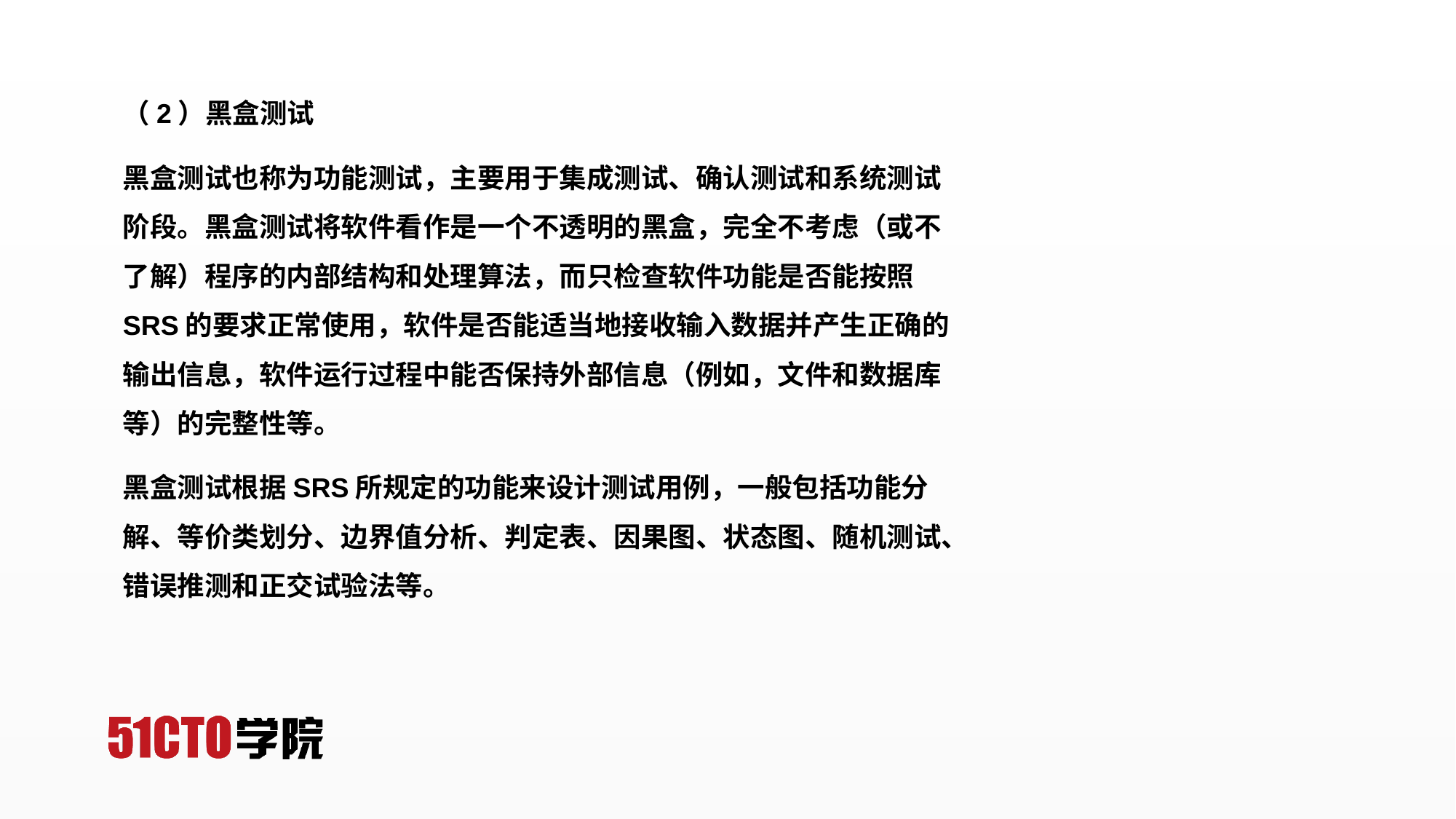

（2）黑盒测试
黑盒测试也称为功能测试，主要用于集成测试、确认测试和系统测试阶段。黑盒测试将软件看作是一个不透明的黑盒，完全不考虑（或不了解）程序的内部结构和处理算法，而只检查软件功能是否能按照SRS的要求正常使用，软件是否能适当地接收输入数据并产生正确的输出信息，软件运行过程中能否保持外部信息（例如，文件和数据库等）的完整性等。
黑盒测试根据SRS所规定的功能来设计测试用例，一般包括功能分解、等价类划分、边界值分析、判定表、因果图、状态图、随机测试、错误推测和正交试验法等。